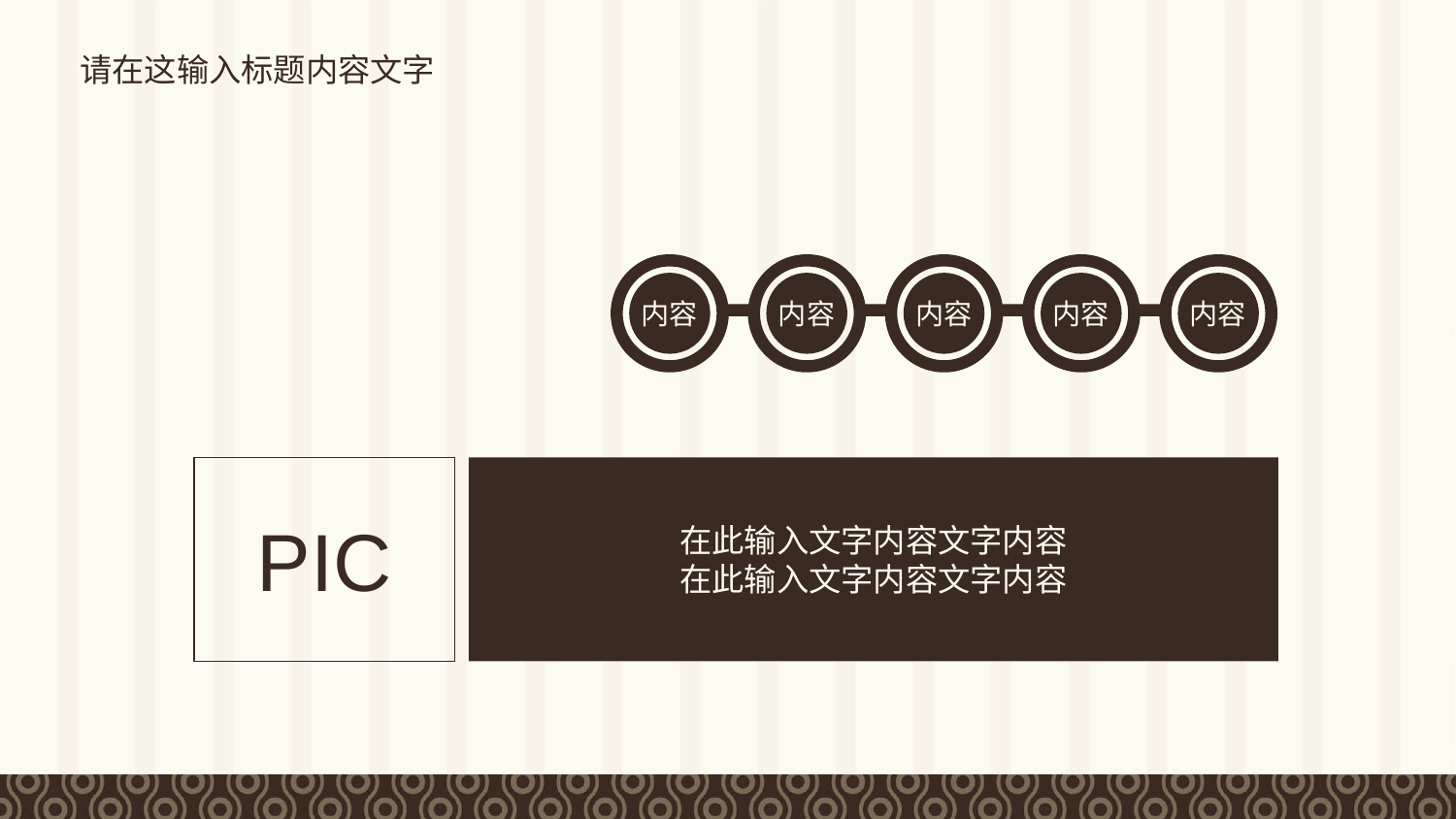

请在这输入标题内容文字

内容

内容

内容

内容

内容

PIC
在此输入文字内容文字内容
在此输入文字内容文字内容